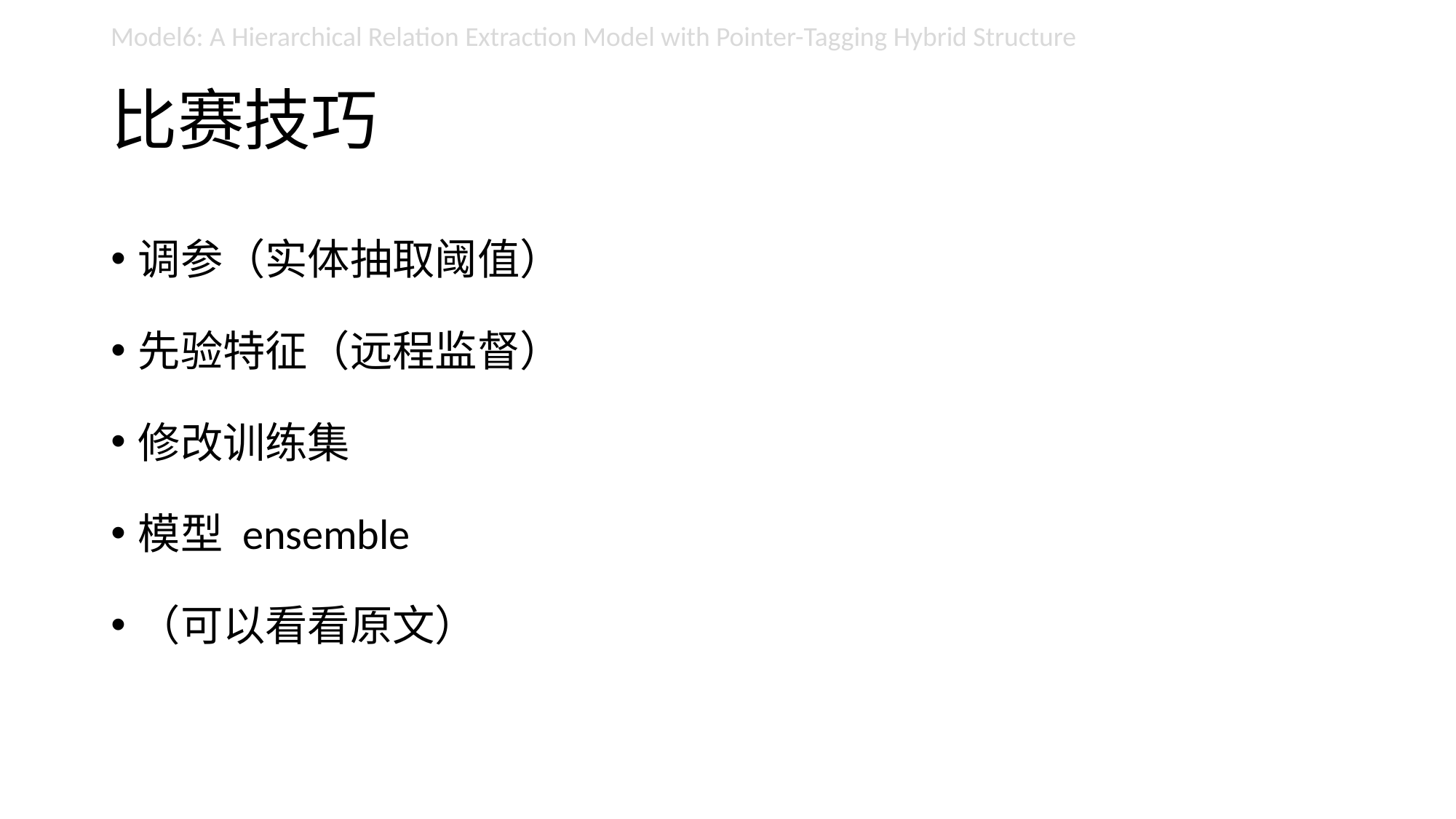

Model6: A Hierarchical Relation Extraction Model with Pointer-Tagging Hybrid Structure
# 比赛技巧
调参（实体抽取阈值）
先验特征（远程监督）
修改训练集
模型 ensemble
（可以看看原文）